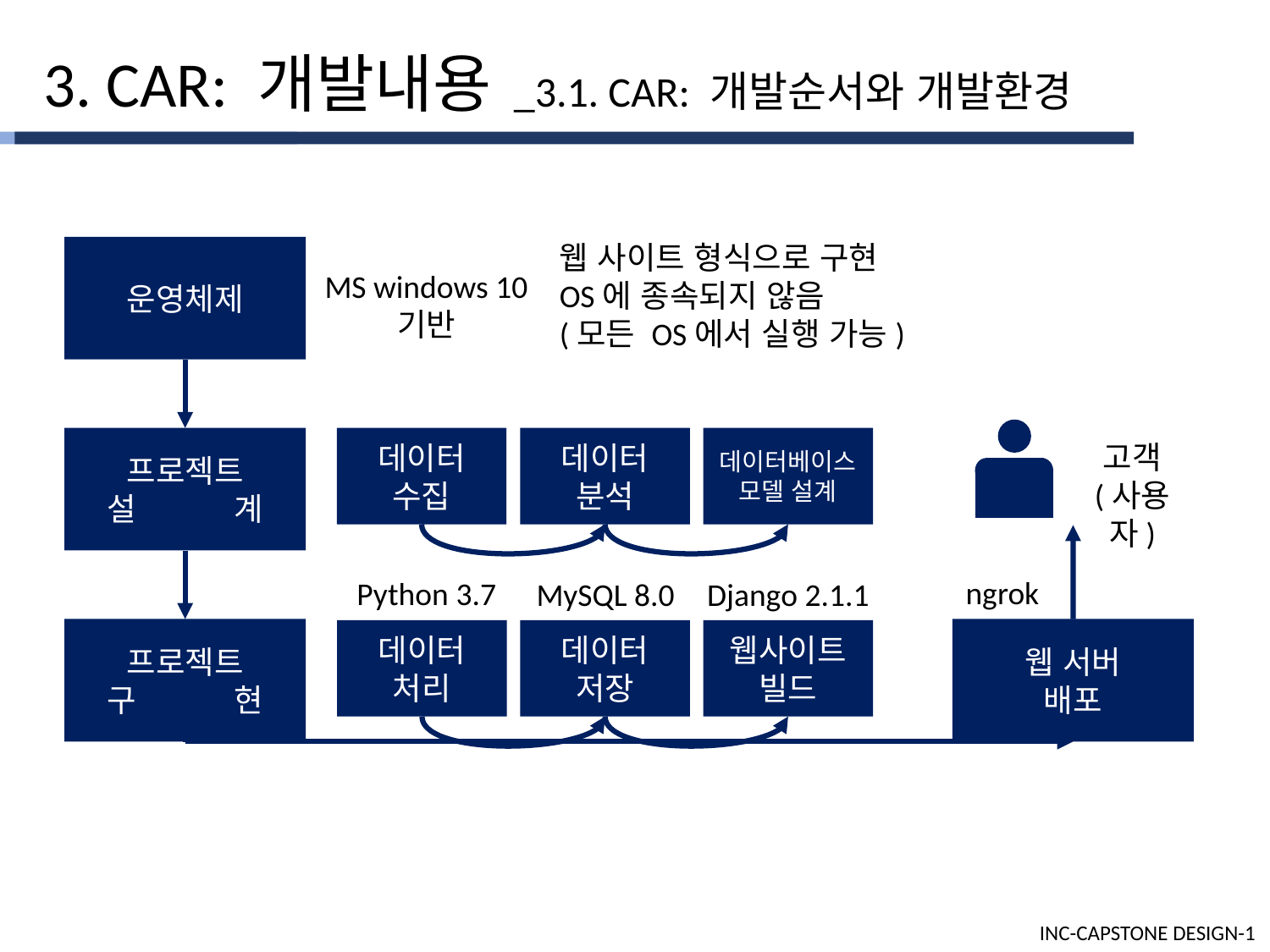

3. CAR: 개발내용 _3.1. CAR: 개발순서와 개발환경
웹 사이트 형식으로 구현
OS에 종속되지 않음
(모든 OS에서 실행 가능)
운영체제
MS windows 10
기반

프로젝트
설	계
데이터 수집
데이터 분석
데이터베이스
모델 설계
고객
(사용자)
ngrok
Python 3.7
MySQL 8.0
Django 2.1.1
웹 서버
배포
프로젝트
구	현
데이터 처리
데이터 저장
웹사이트
빌드